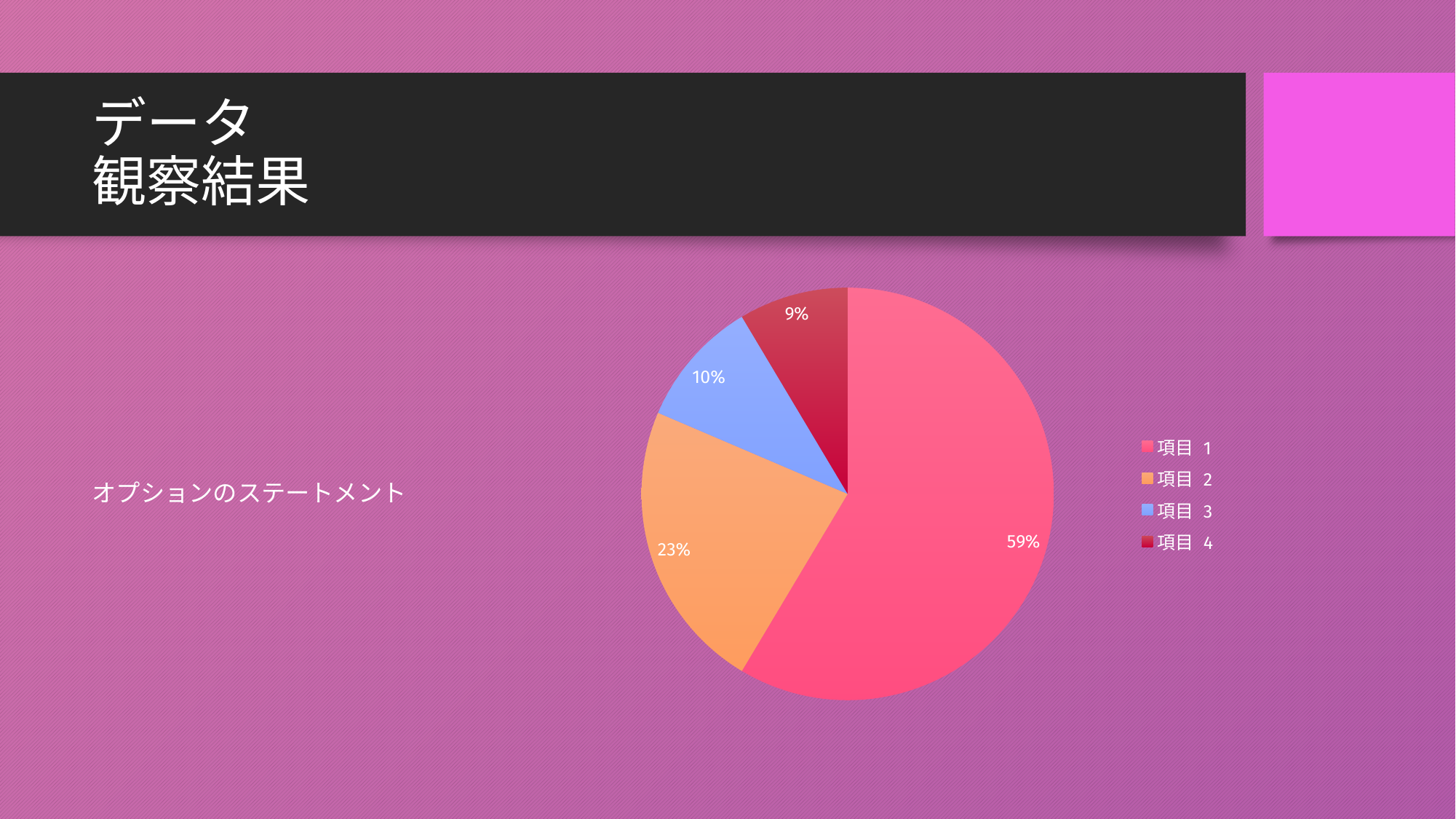

# データ 観察結果

### Chart

| Category | 列 1 |
|---|---|
| 項目 1 | 8.2 |
| 項目 2 | 3.2 |
| 項目 3 | 1.4 |
| 項目 4 | 1.2 |
オプションのステートメント